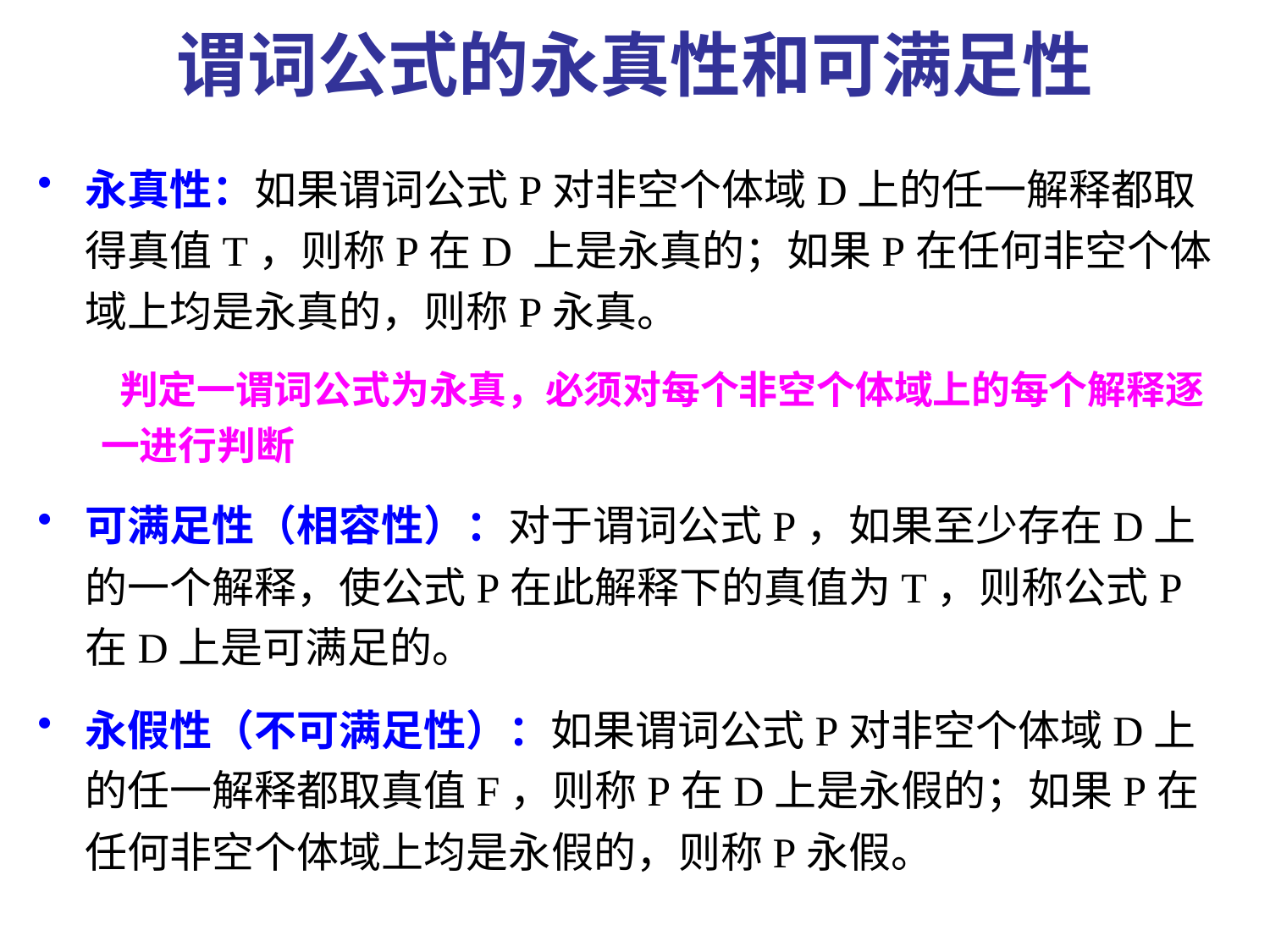

# 谓词公式的永真性和可满足性
永真性：如果谓词公式P对非空个体域D上的任一解释都取得真值T，则称P在D 上是永真的；如果P在任何非空个体域上均是永真的，则称P永真。
 判定一谓词公式为永真，必须对每个非空个体域上的每个解释逐一进行判断
可满足性（相容性）：对于谓词公式P，如果至少存在D上的一个解释，使公式P在此解释下的真值为T，则称公式P在D上是可满足的。
永假性（不可满足性）：如果谓词公式P对非空个体域D上的任一解释都取真值F，则称P在D上是永假的；如果P在任何非空个体域上均是永假的，则称P永假。